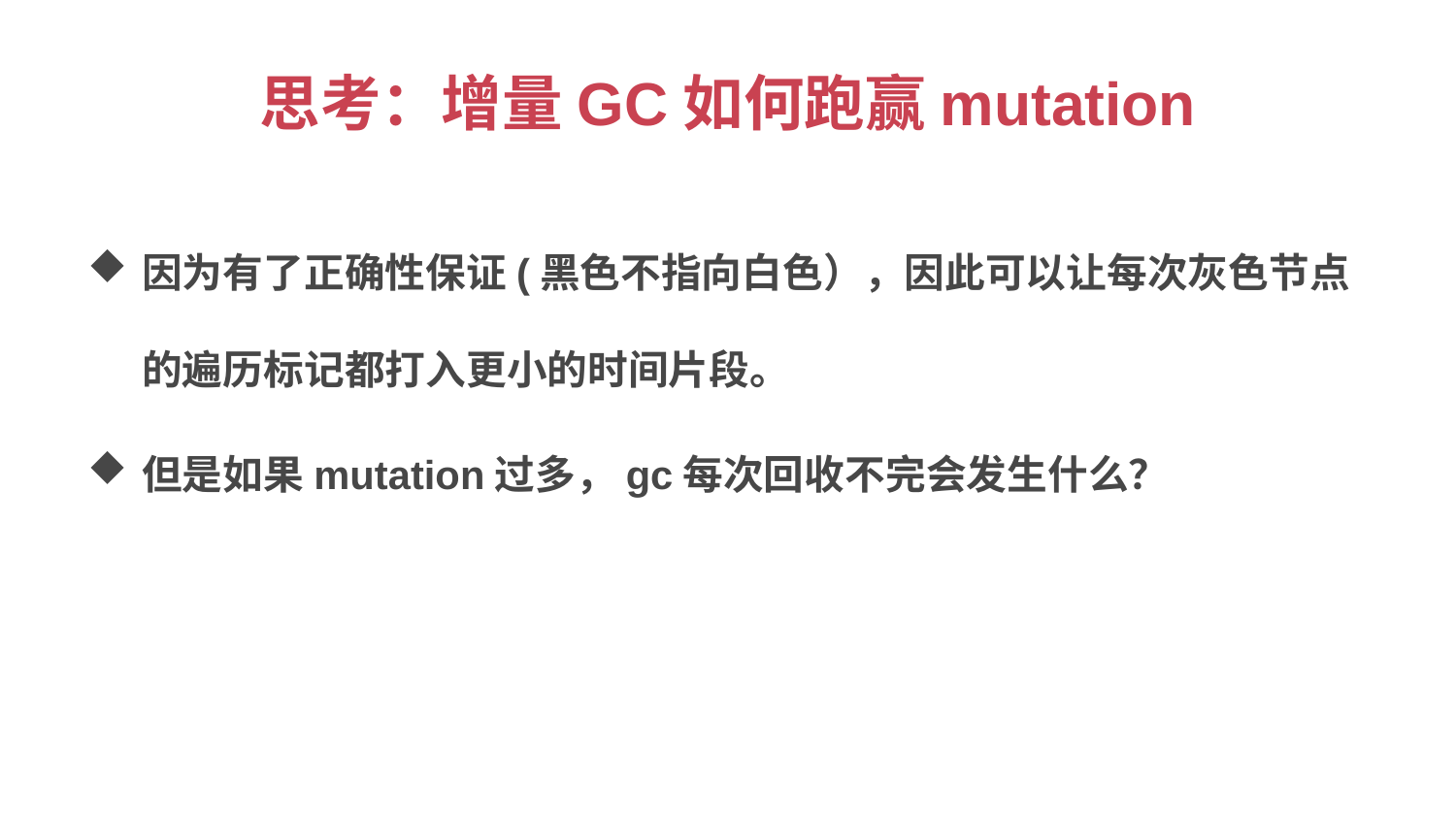

# 思考：增量GC如何跑赢mutation
因为有了正确性保证(黑色不指向白色），因此可以让每次灰色节点的遍历标记都打入更小的时间片段。
但是如果mutation过多，gc每次回收不完会发生什么？